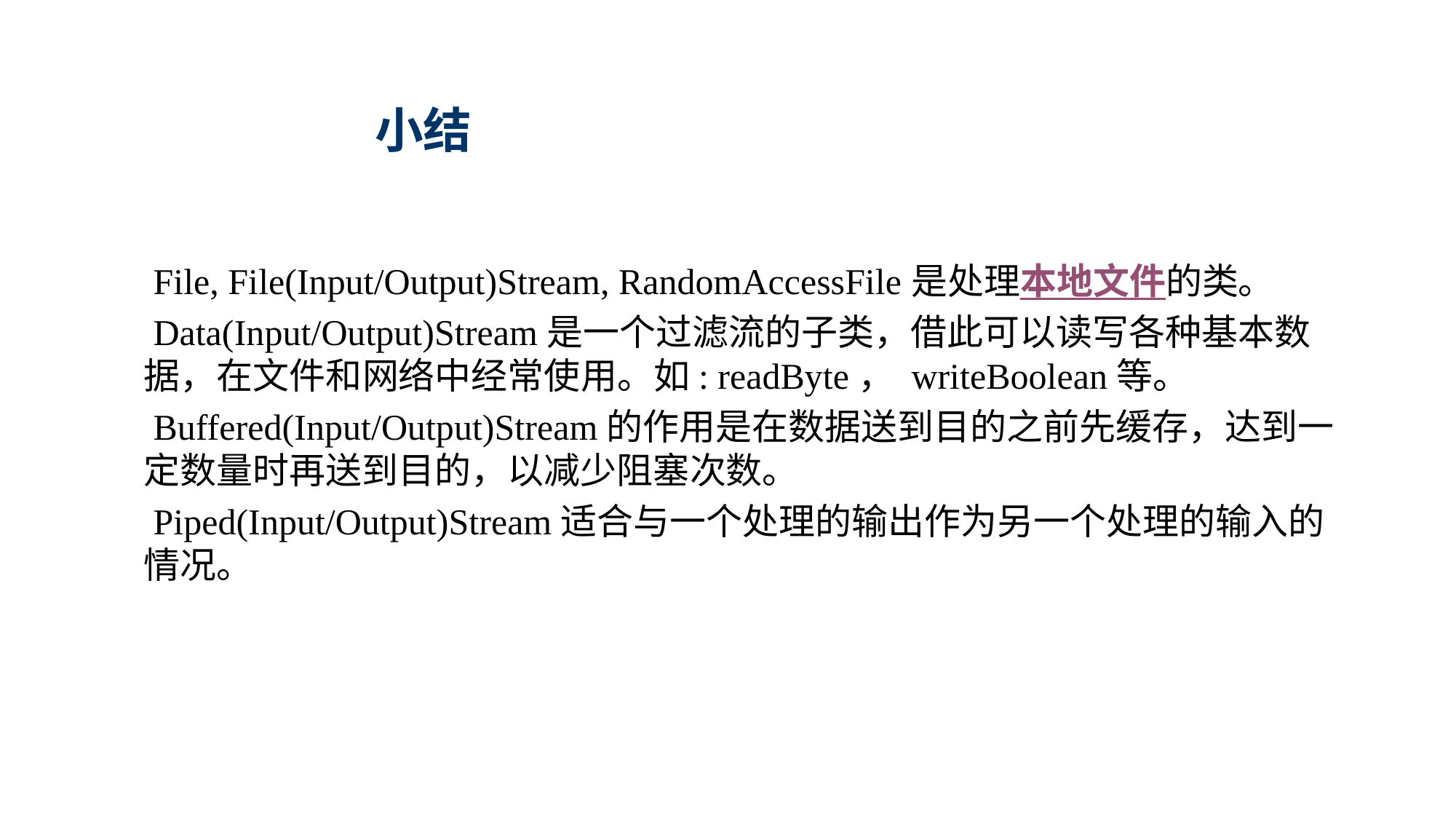

小结
 File, File(Input/Output)Stream, RandomAccessFile是处理本地文件的类。
 Data(Input/Output)Stream是一个过滤流的子类，借此可以读写各种基本数据，在文件和网络中经常使用。如: readByte， writeBoolean等。
 Buffered(Input/Output)Stream的作用是在数据送到目的之前先缓存，达到一定数量时再送到目的，以减少阻塞次数。
 Piped(Input/Output)Stream适合与一个处理的输出作为另一个处理的输入的情况。